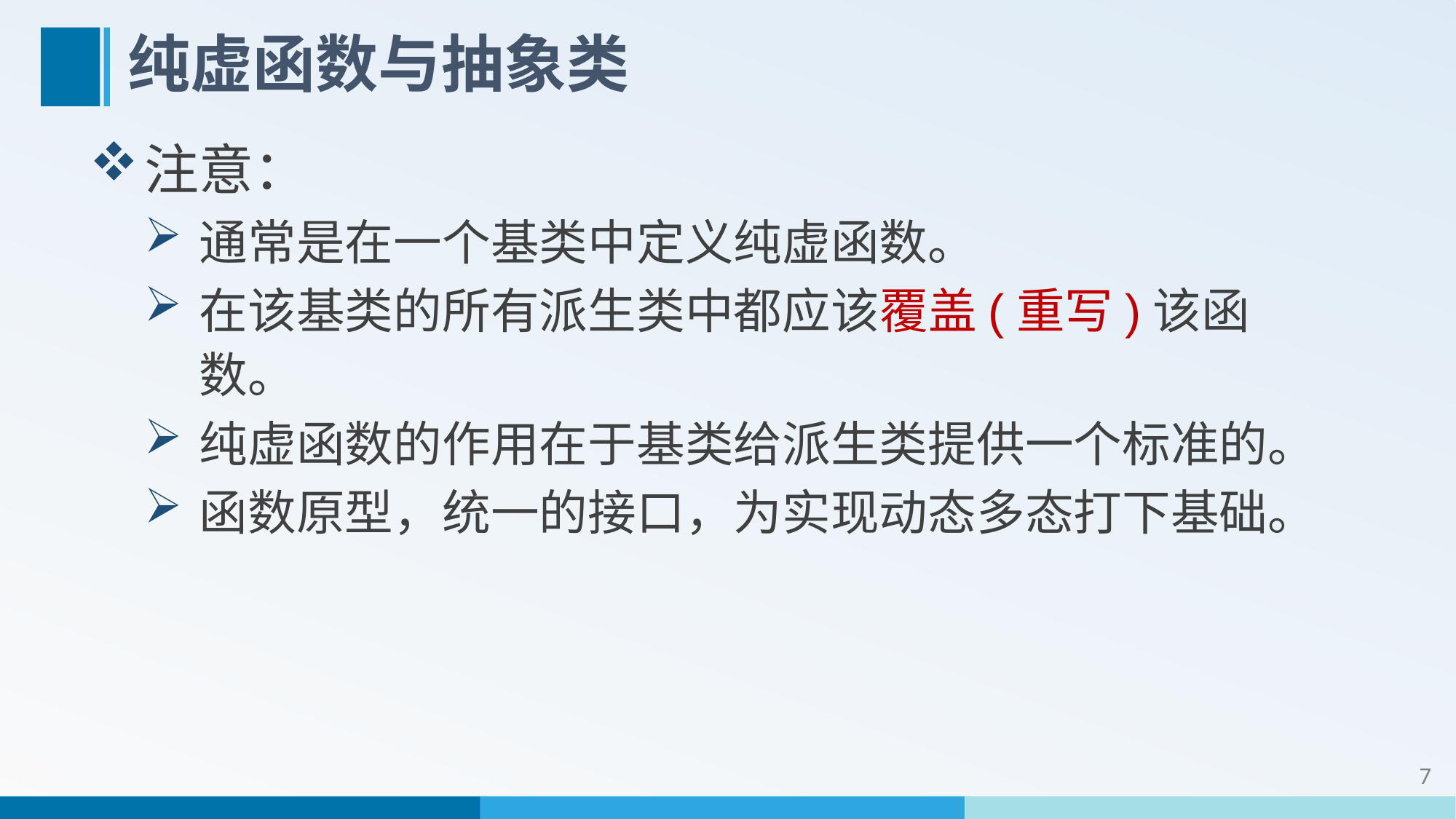

# 纯虚函数与抽象类
注意：
通常是在一个基类中定义纯虚函数。
在该基类的所有派生类中都应该覆盖(重写)该函数。
纯虚函数的作用在于基类给派生类提供一个标准的。
函数原型，统一的接口，为实现动态多态打下基础。